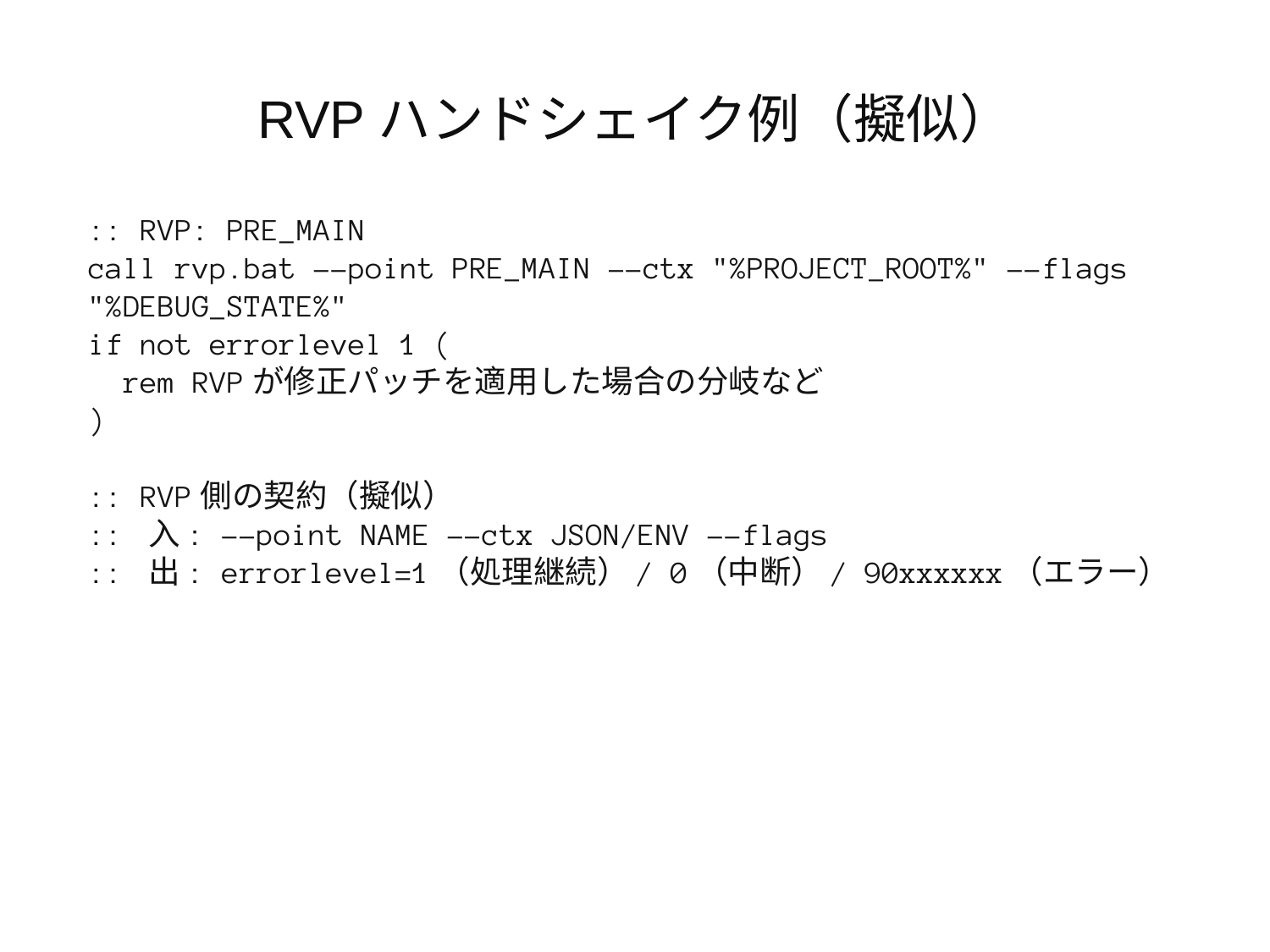

# RVPハンドシェイク例（擬似）
:: RVP: PRE_MAIN
call rvp.bat --point PRE_MAIN --ctx "%PROJECT_ROOT%" --flags "%DEBUG_STATE%"
if not errorlevel 1 (
  rem RVPが修正パッチを適用した場合の分岐など
)
:: RVP側の契約（擬似）
:: 入: --point NAME --ctx JSON/ENV --flags
:: 出: errorlevel=1（処理継続）/ 0（中断）/ 90xxxxxx（エラー）